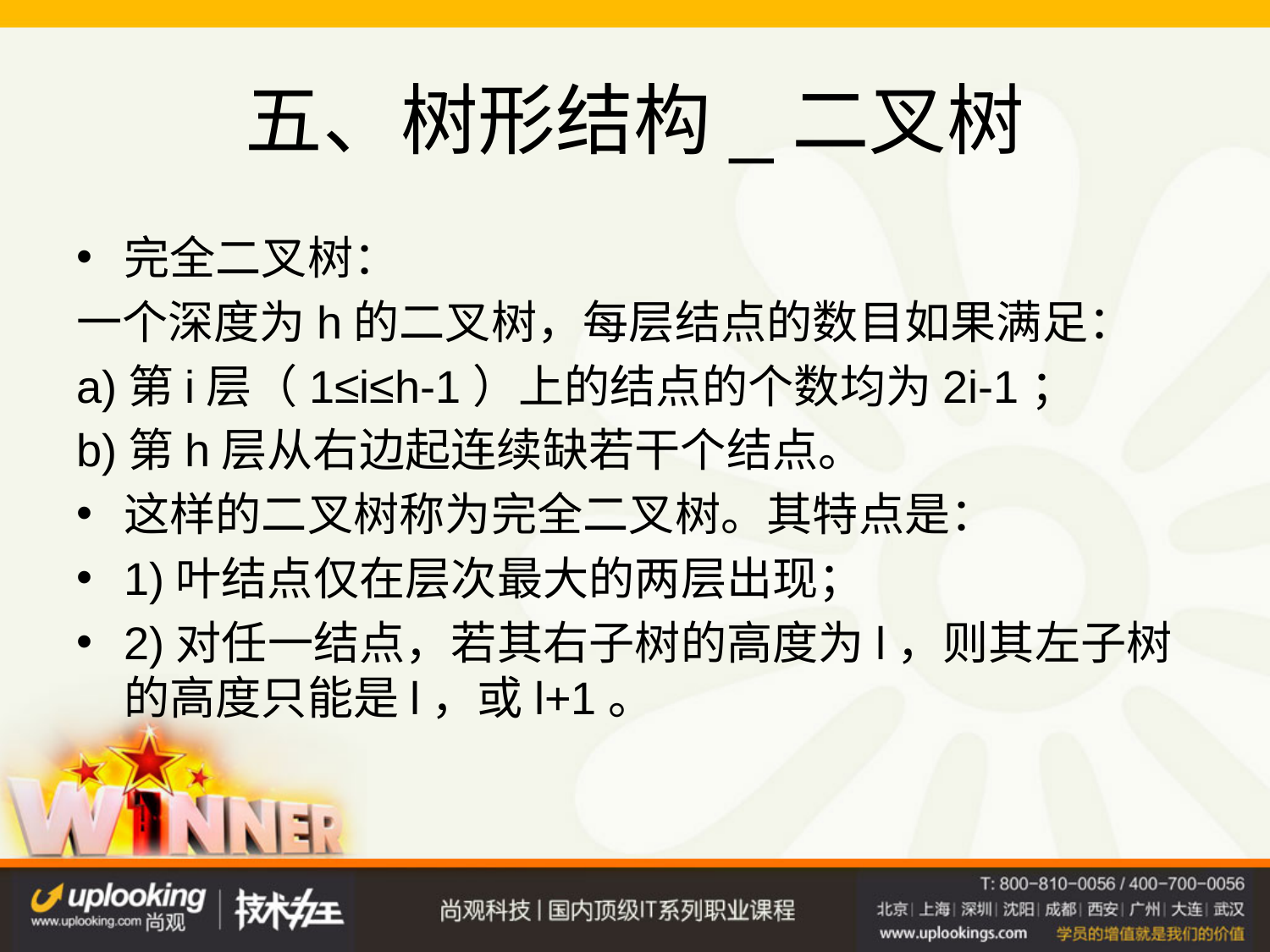

# 五、树形结构_二叉树
完全二叉树：
一个深度为h的二叉树，每层结点的数目如果满足：
a)第i层（1≤i≤h-1）上的结点的个数均为2i-1；
b)第h层从右边起连续缺若干个结点。
这样的二叉树称为完全二叉树。其特点是：
1)叶结点仅在层次最大的两层出现；
2)对任一结点，若其右子树的高度为l，则其左子树的高度只能是l，或l+1。